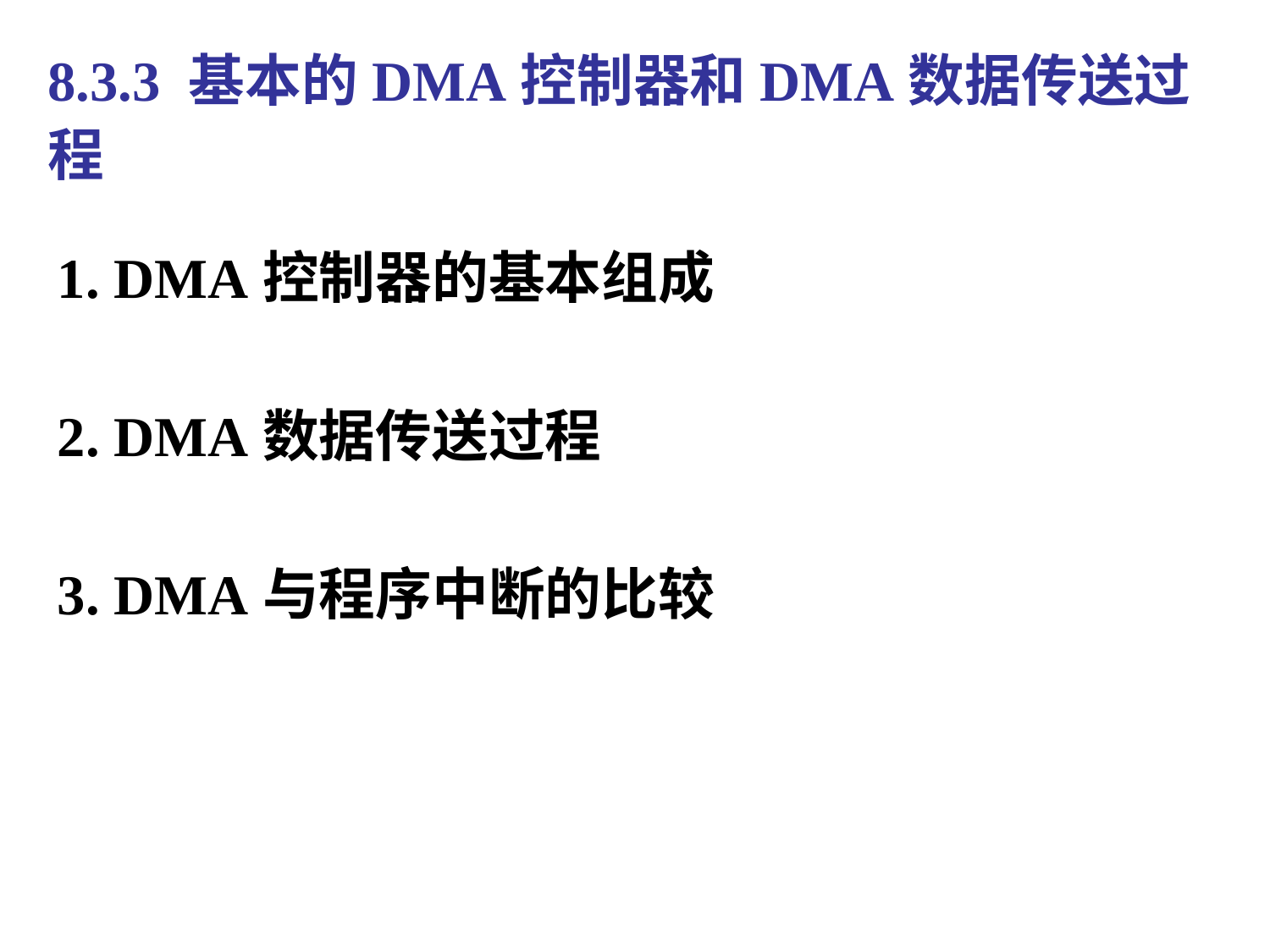

# 8.3.3 基本的DMA控制器和DMA数据传送过程
1. DMA控制器的基本组成

2. DMA数据传送过程

3. DMA与程序中断的比较